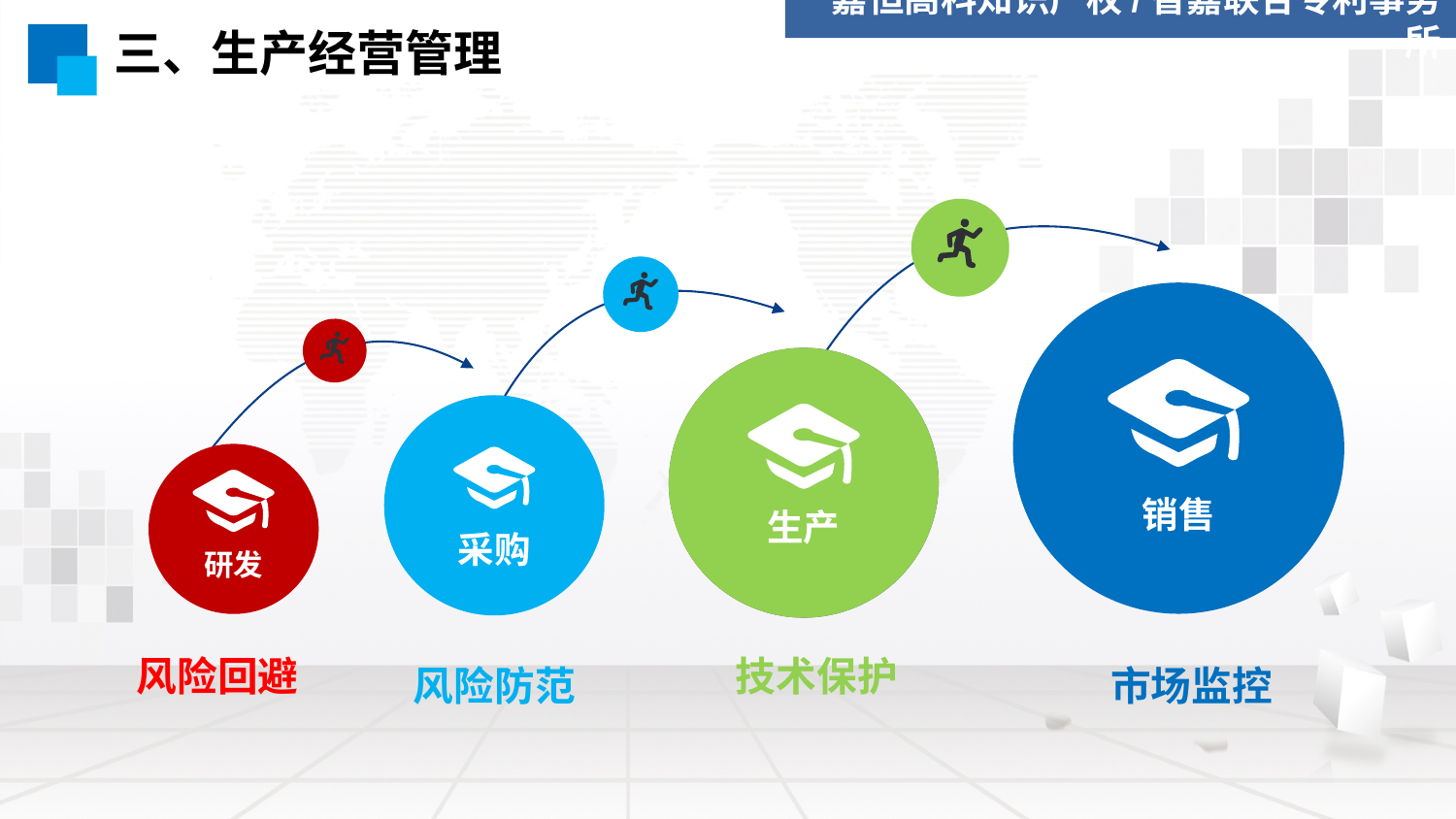

嘉恒高科知识产权/智嘉联合专利事务所
# 三、生产经营管理

销售

生产

采购

研发

风险防范

风险回避
技术保护
市场监控